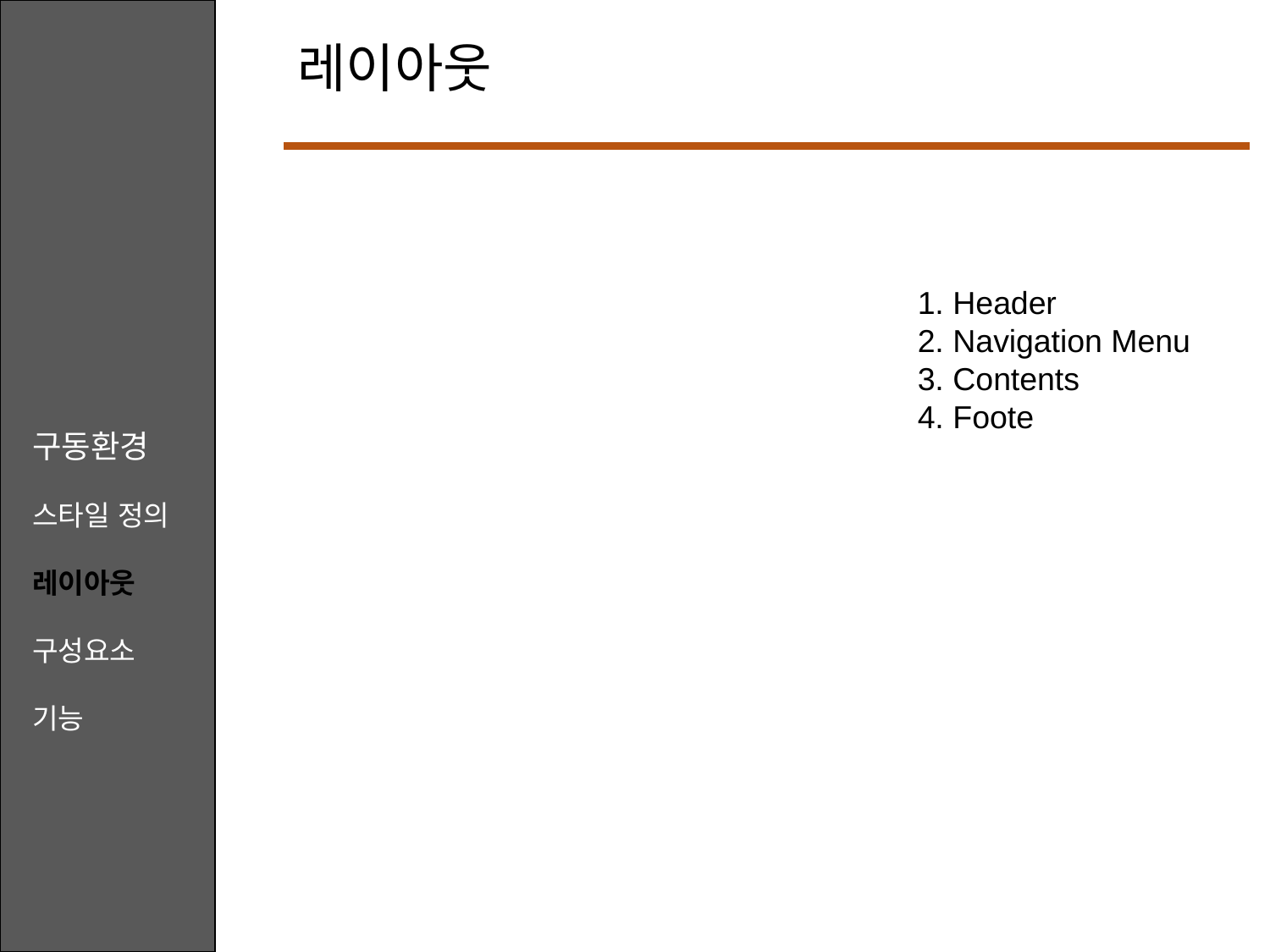

레이아웃
1. Header
2. Navigation Menu
3. Contents
4. Foote

구동환경

스타일 정의

레이아웃

구성요소

기능